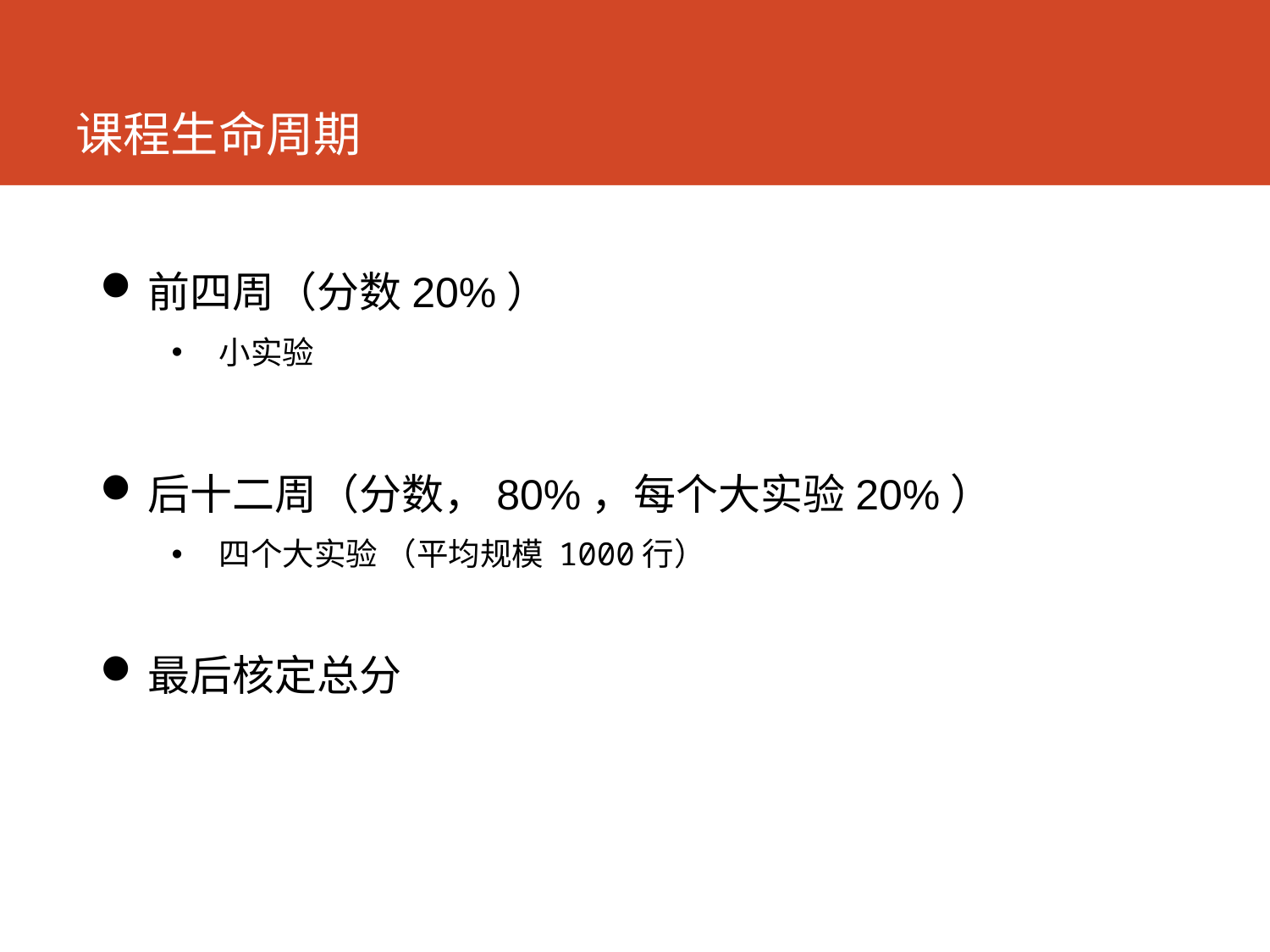

# 课程生命周期
前四周（分数20%）
小实验

后十二周（分数，80%，每个大实验20%）
四个大实验 （平均规模 1000行）

最后核定总分